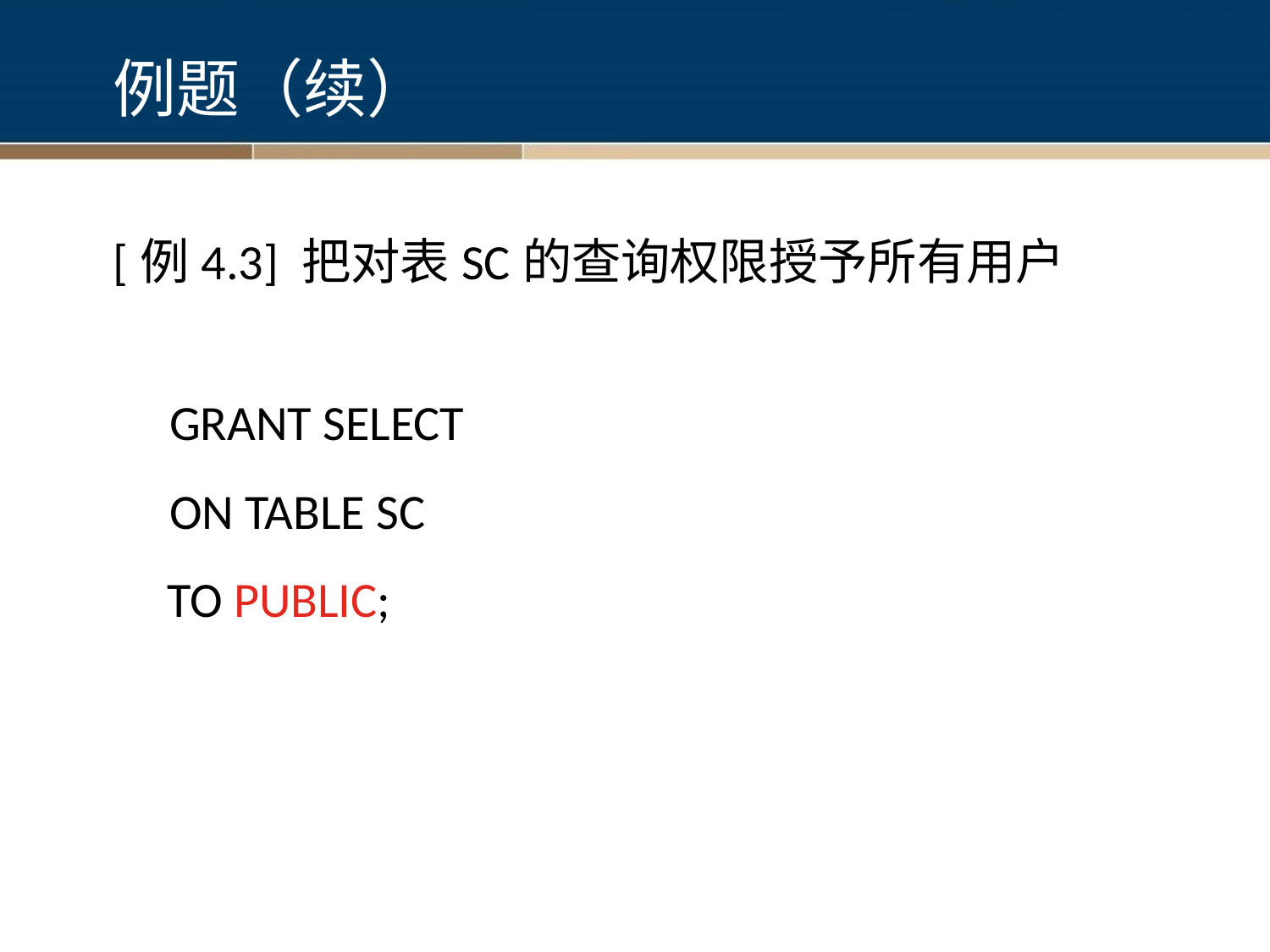

例题（续）
[例4.3] 把对表SC的查询权限授予所有用户

     GRANT SELECT
     ON TABLE SC
	  TO PUBLIC;